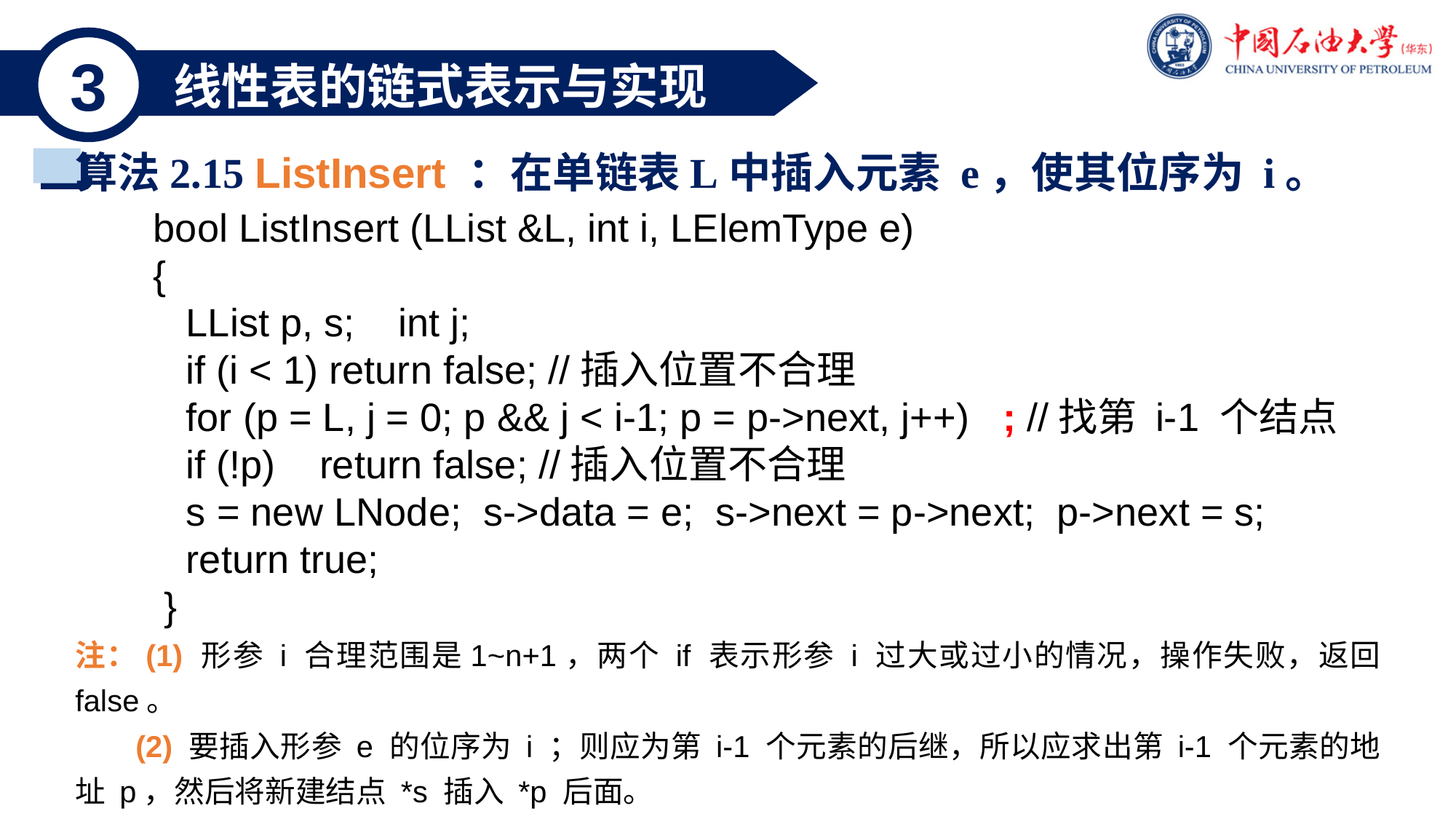

3
线性表的链式表示与实现
算法2.15 ListInsert ：在单链表L中插入元素 e，使其位序为 i。

bool ListInsert (LList &L, int i, LElemType e)
{
   LList p, s;    int j;
   if (i < 1) return false; //插入位置不合理
   for (p = L, j = 0; p && j < i-1; p = p->next, j++)   ; //找第 i-1 个结点
   if (!p)    return false; //插入位置不合理
   s = new LNode;  s->data = e;  s->next = p->next;  p->next = s;
   return true;
 }
注：(1) 形参 i 合理范围是1~n+1，两个 if 表示形参 i 过大或过小的情况，操作失败，返回 false。
       (2) 要插入形参 e 的位序为 i ；则应为第 i-1 个元素的后继，所以应求出第 i-1 个元素的地址 p，然后将新建结点 *s 插入 *p 后面。
       (3) 算法复杂度为 O(n)。